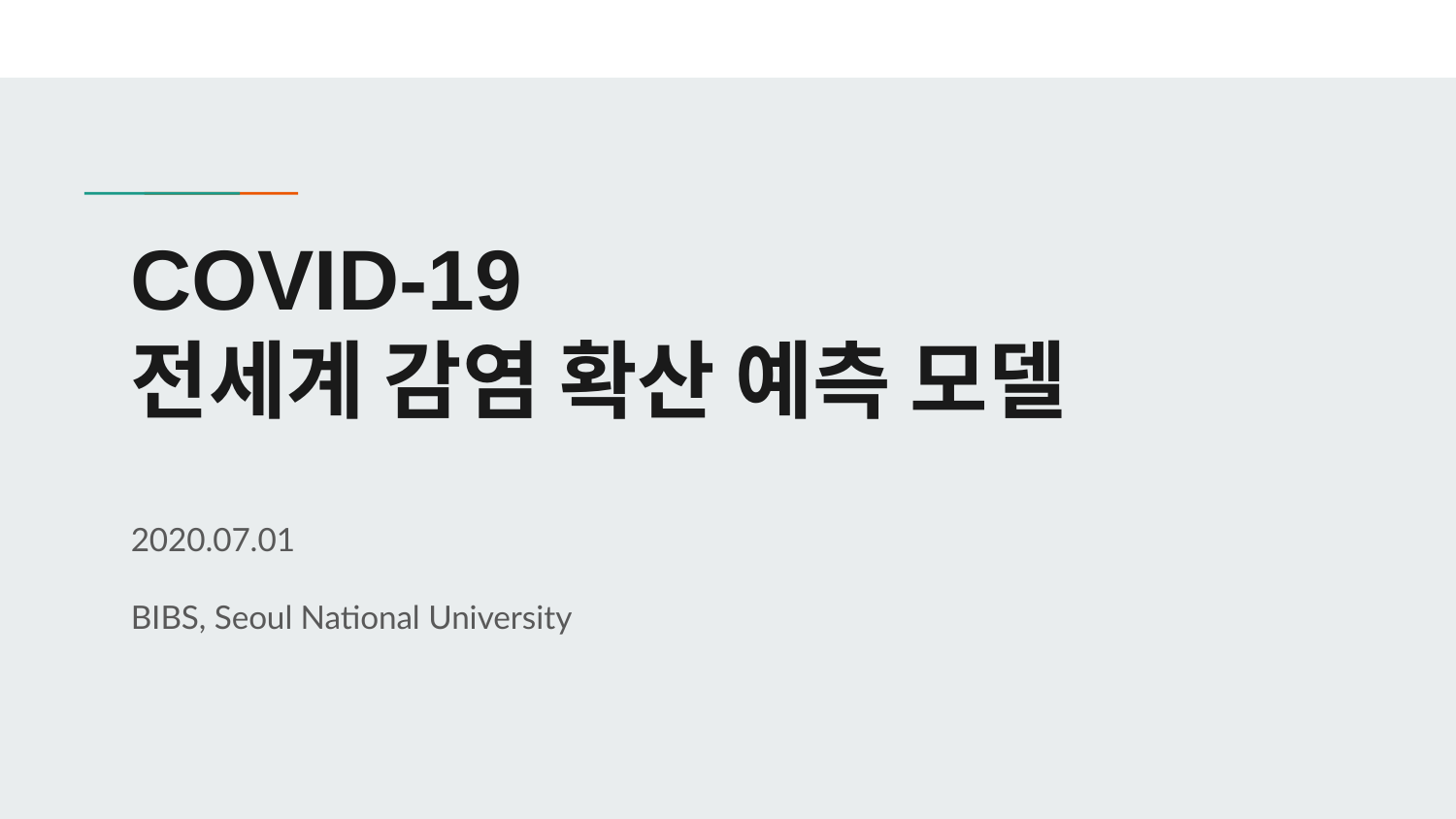

# COVID-19 전세계 감염 확산 예측 모델
2020.07.01

BIBS, Seoul National University